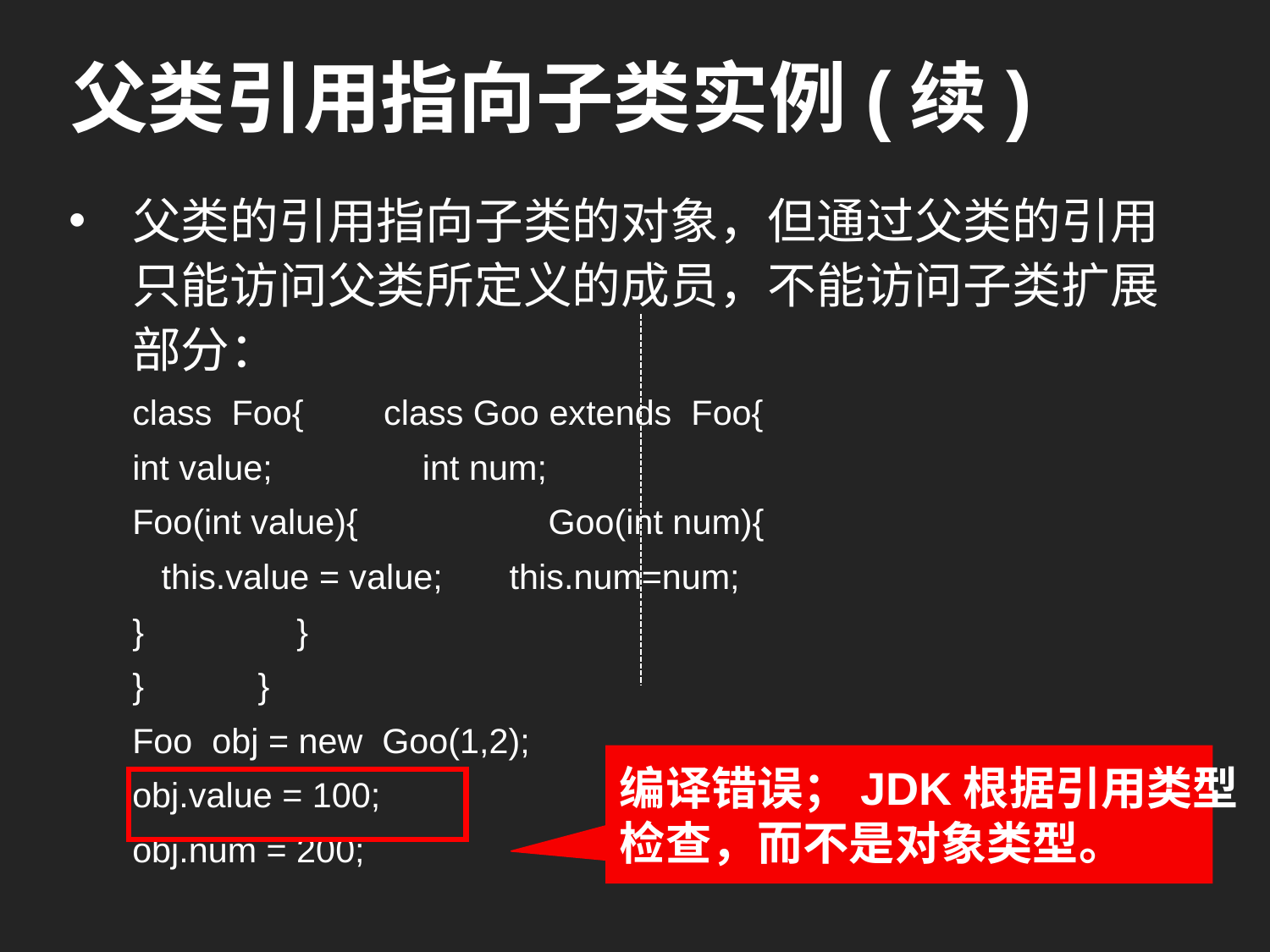

# 父类引用指向子类实例(续)
父类的引用指向子类的对象，但通过父类的引用只能访问父类所定义的成员，不能访问子类扩展部分：
class  Foo{				class Goo extends  Foo{
	int value;			    int num;
	Foo(int value){		    	    Goo(int num){
	   this.value = value;			this.num=num;
	}				    }
}					}
Foo  obj = new  Goo(1,2);
obj.value = 100;
obj.num = 200;
编译错误；JDK根据引用类型
检查，而不是对象类型。